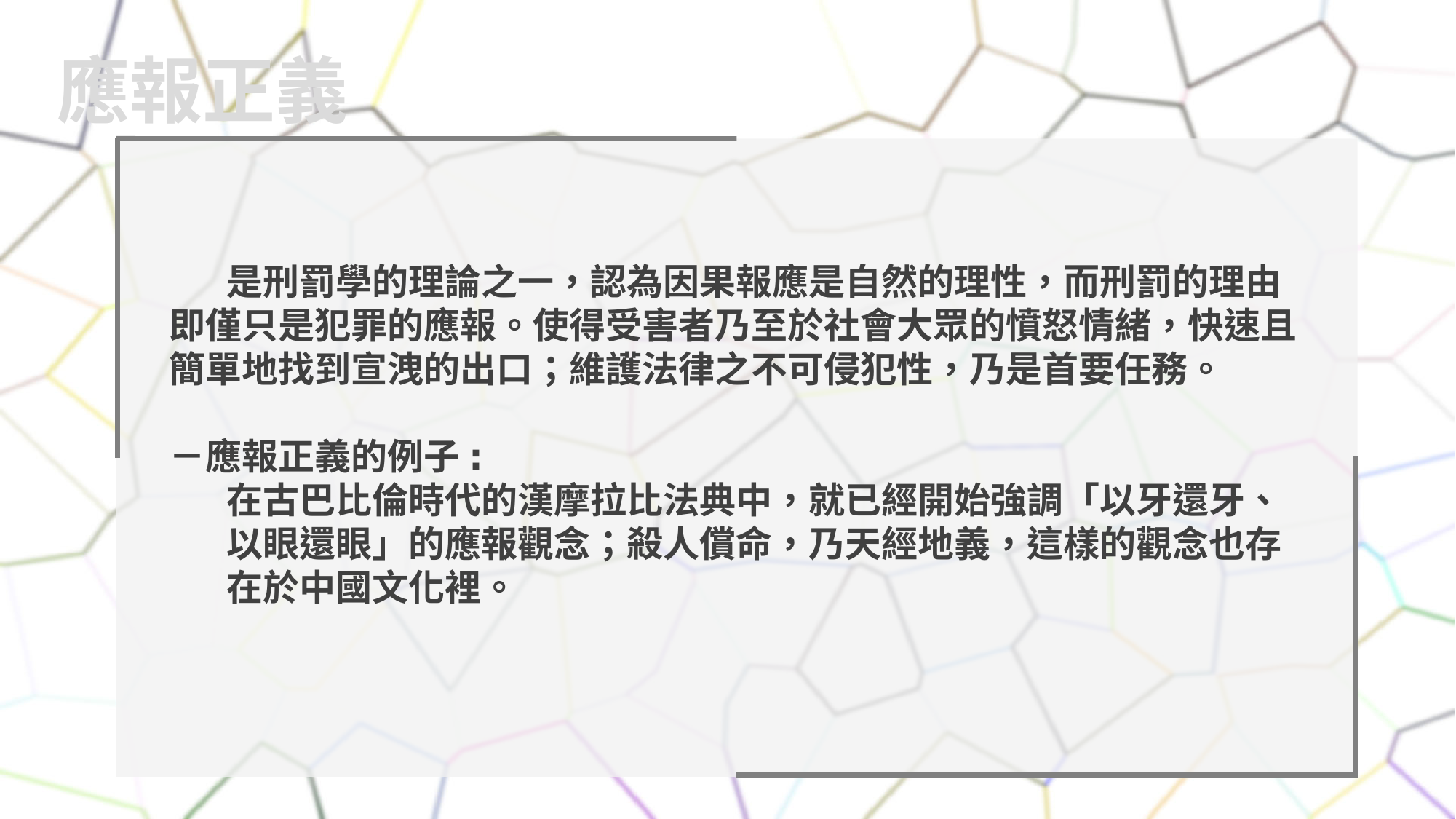

應報正義

      是刑罰學的理論之一，認為因果報應是自然的理性，而刑罰的理由即僅只是犯罪的應報。使得受害者乃至於社會大眾的憤怒情緒，快速且簡單地找到宣洩的出口；維護法律之不可侵犯性，乃是首要任務。

－應報正義的例子:
      在古巴比倫時代的漢摩拉比法典中，就已經開始強調「以牙還牙、
      以眼還眼」的應報觀念；殺人償命，乃天經地義，這樣的觀念也存
      在於中國文化裡。